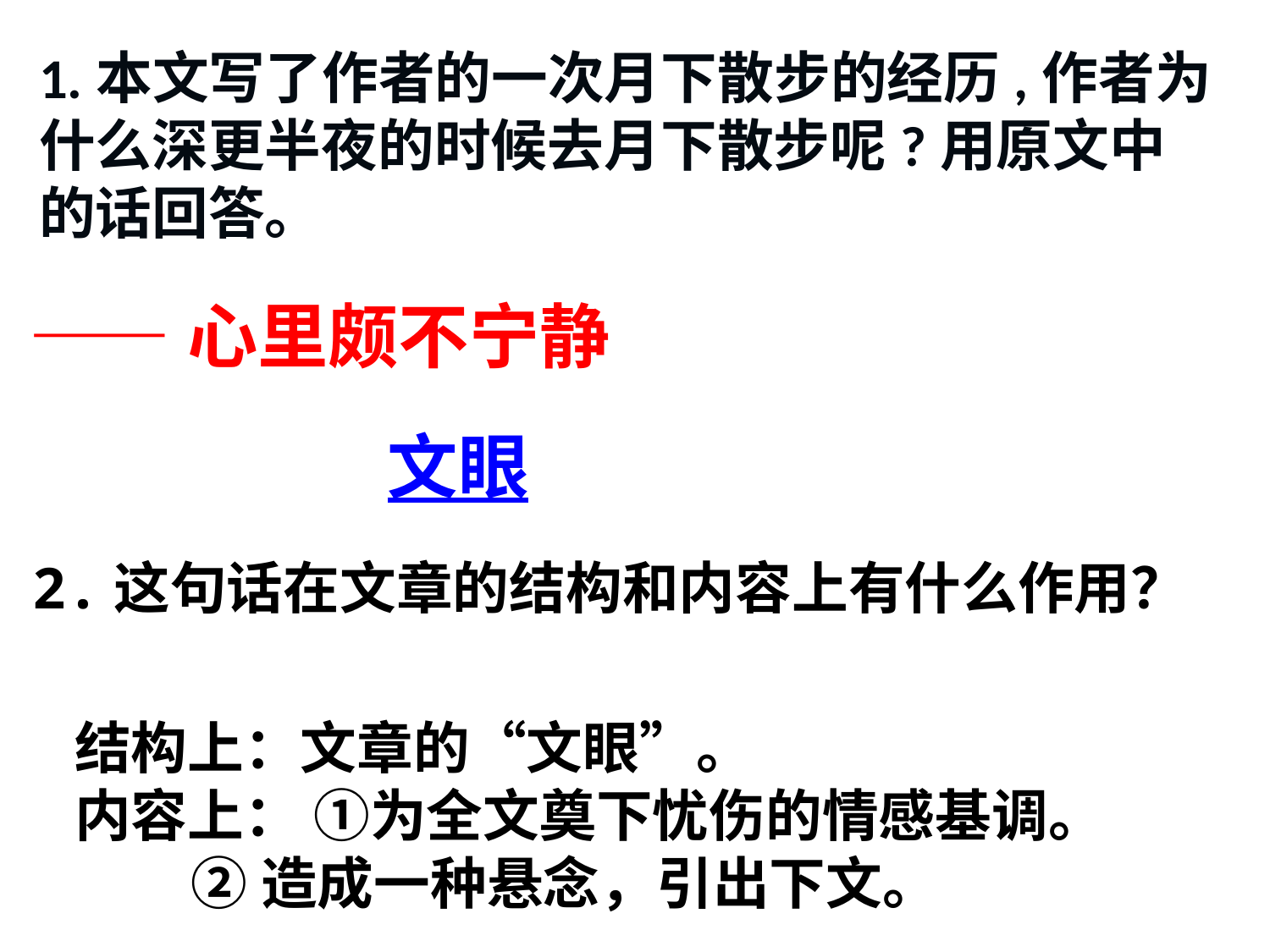

1.本文写了作者的一次月下散步的经历,作者为什么深更半夜的时候去月下散步呢?用原文中的话回答。
——心里颇不宁静
文眼
2.这句话在文章的结构和内容上有什么作用？
结构上：文章的“文眼”。
内容上： ①为全文奠下忧伤的情感基调。
         ②造成一种悬念，引出下文。